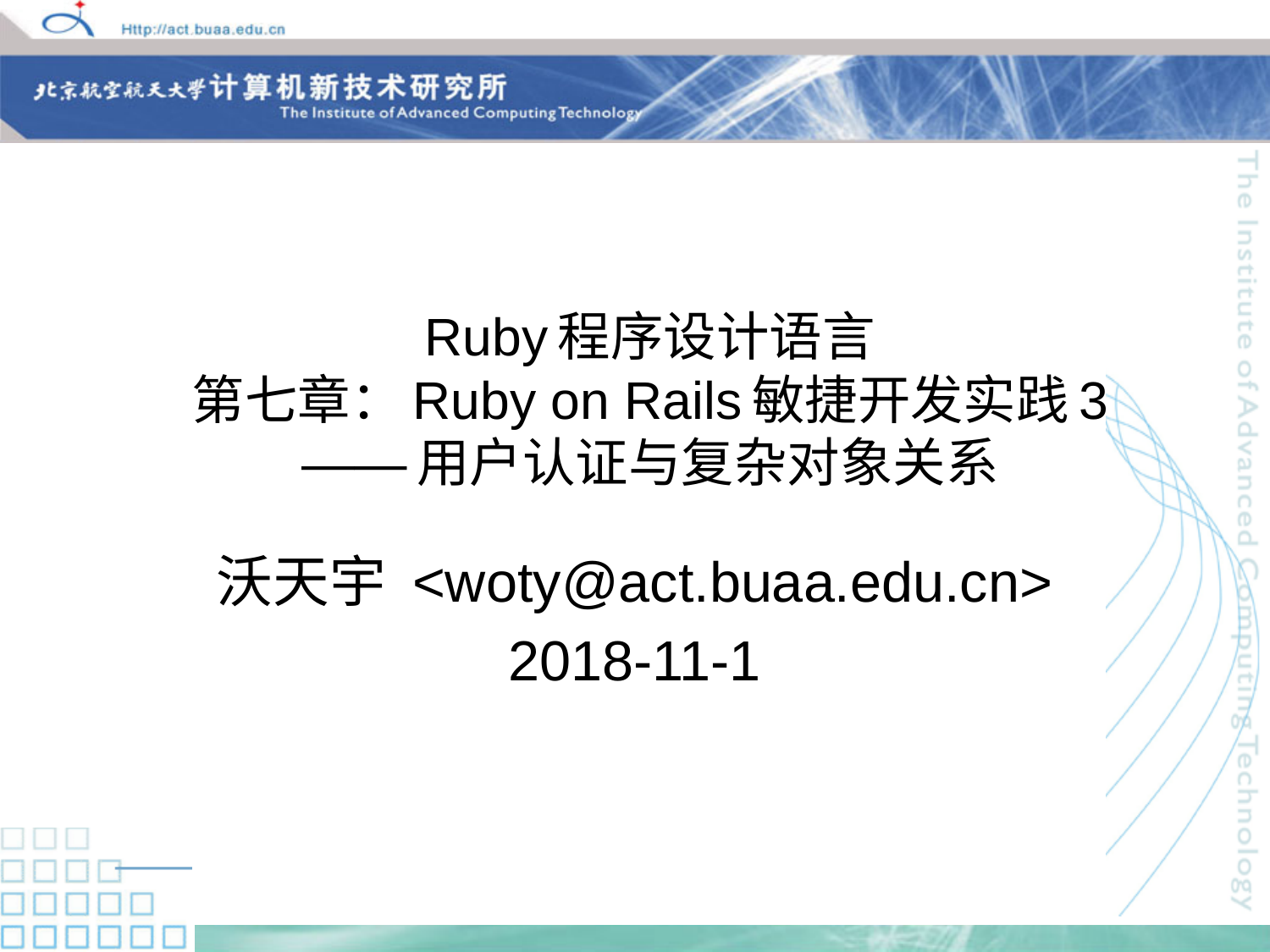

# Ruby程序设计语言 第七章：Ruby on Rails敏捷开发实践3 ——用户认证与复杂对象关系
沃天宇 <woty@act.buaa.edu.cn>
2018-11-1